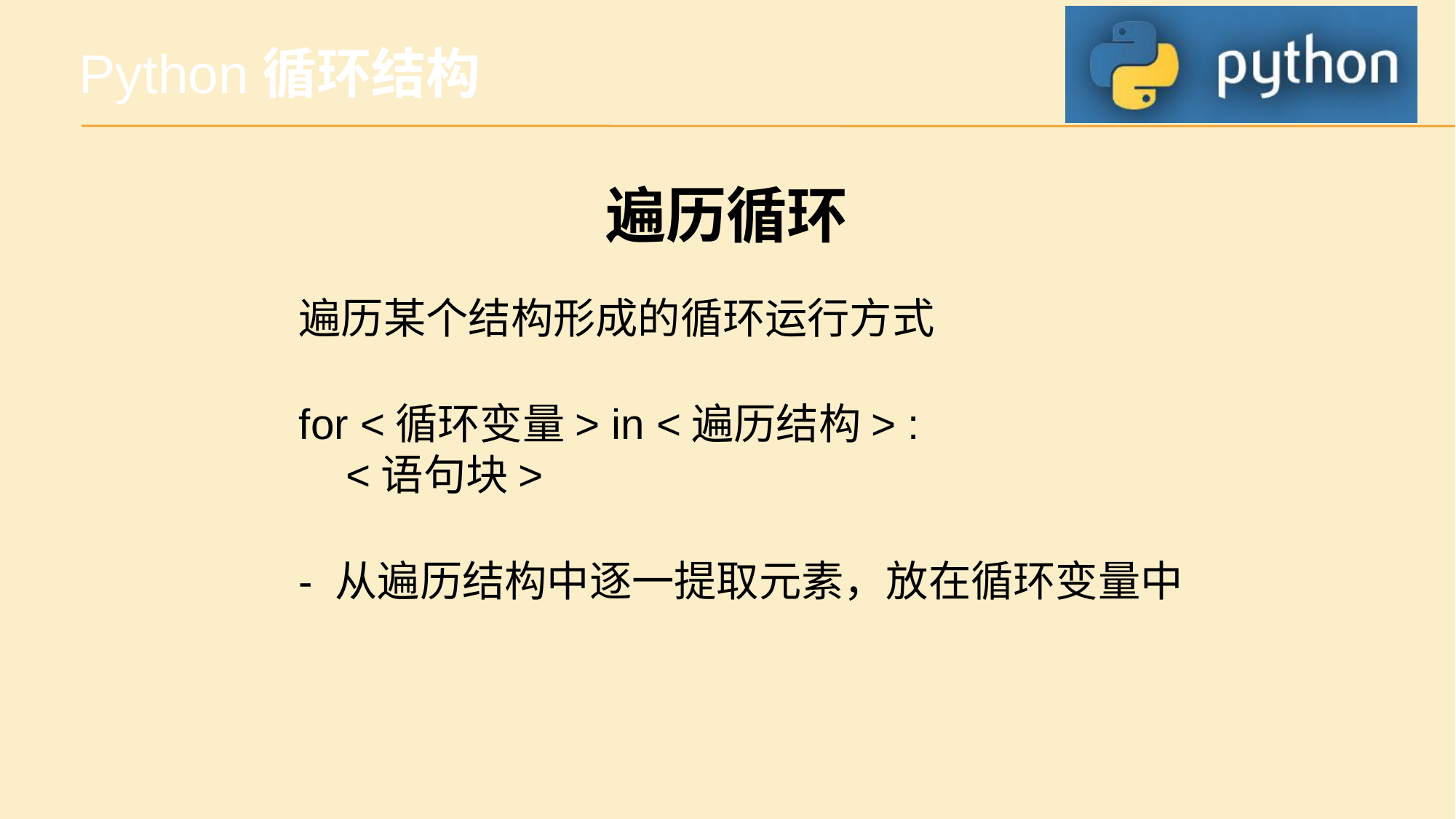

Python循环结构
遍历循环
遍历某个结构形成的循环运行方式
for <循环变量> in <遍历结构> :
    <语句块>
- 从遍历结构中逐一提取元素，放在循环变量中